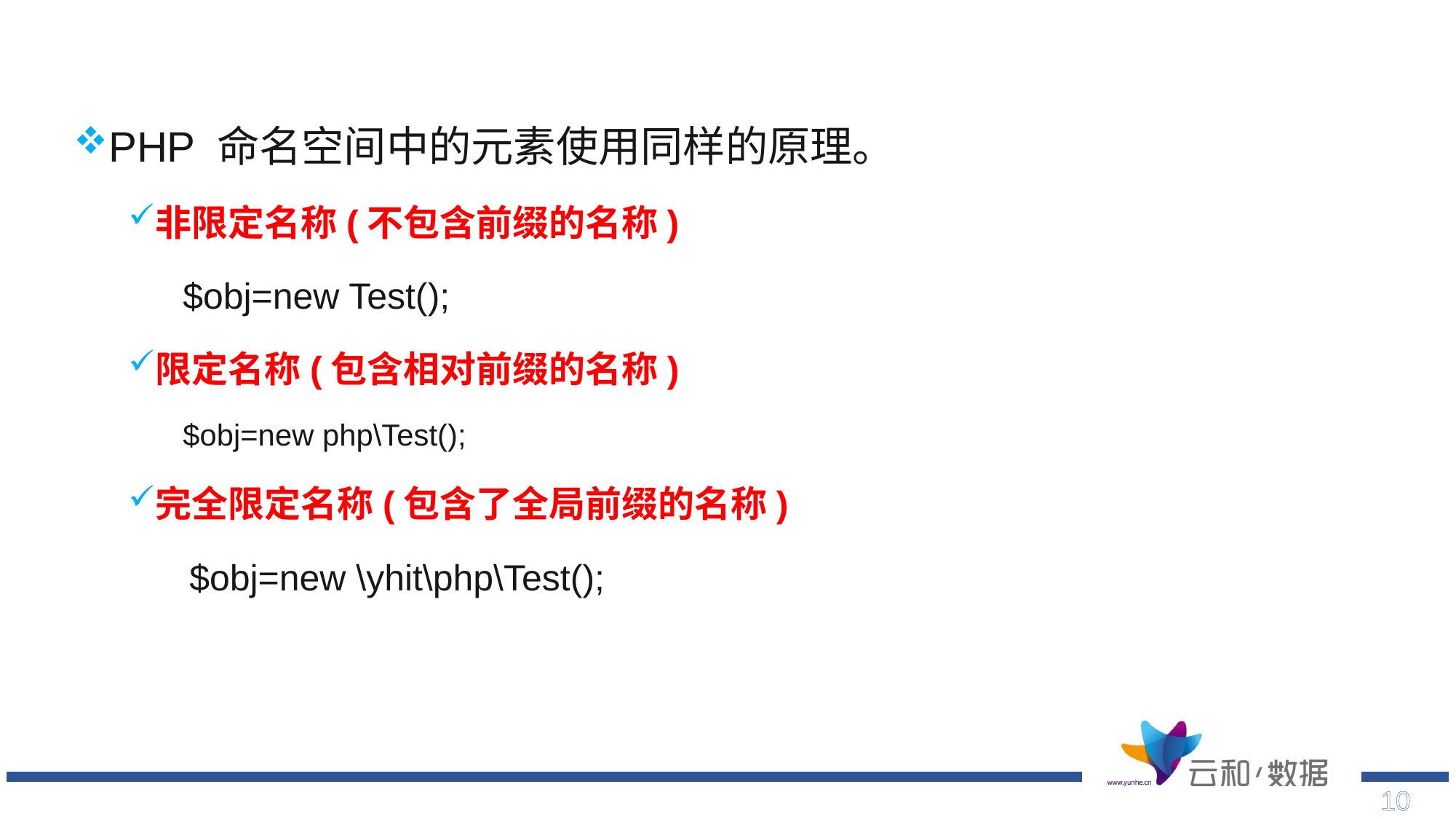

PHP 命名空间中的元素使用同样的原理。
非限定名称(不包含前缀的名称)
$obj=new Test();
限定名称(包含相对前缀的名称)
$obj=new php\Test();
完全限定名称(包含了全局前缀的名称)
      $obj=new \yhit\php\Test();

10